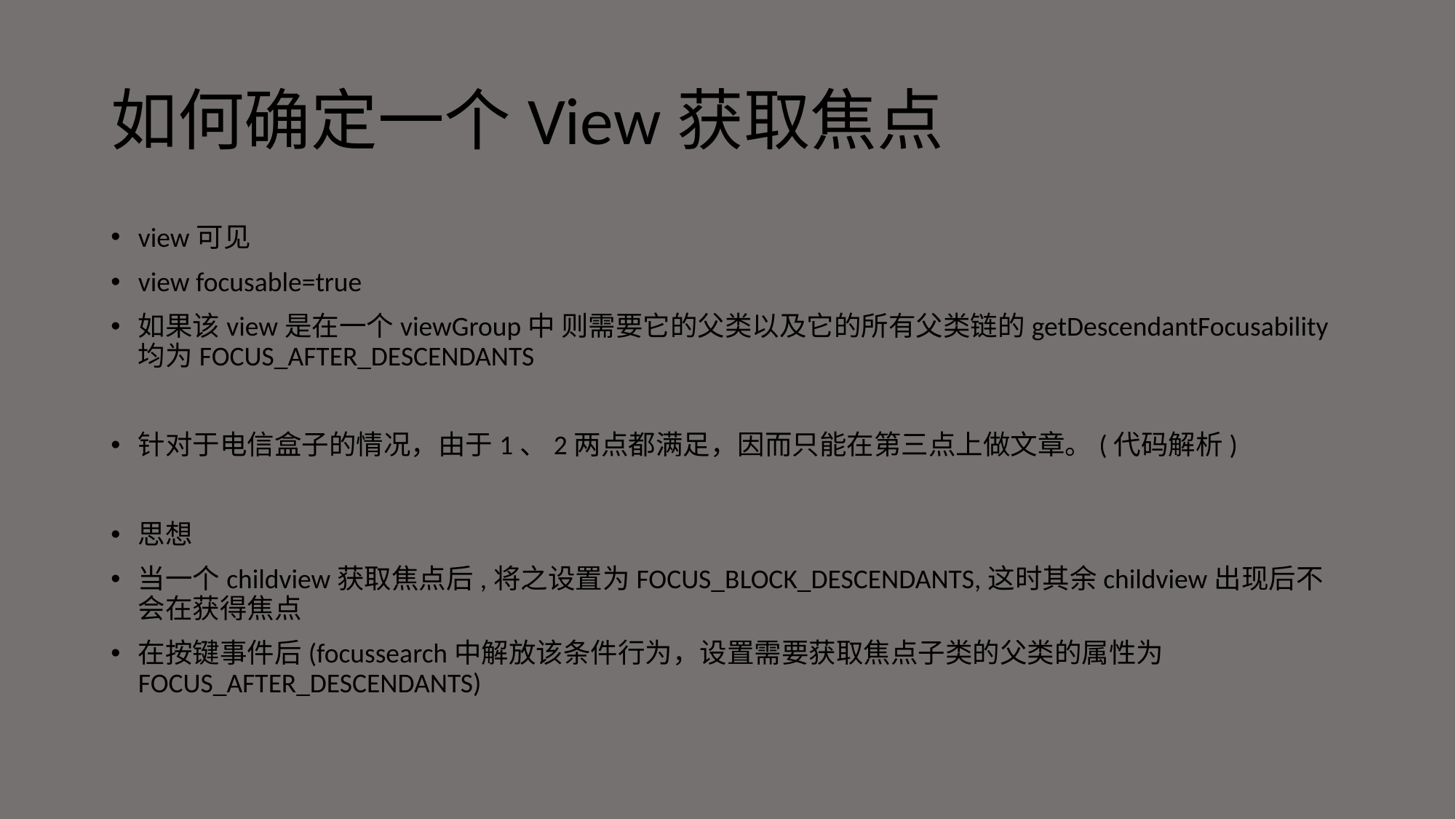

# 如何确定一个View获取焦点
view可见
view focusable=true
如果该view是在一个viewGroup中 则需要它的父类以及它的所有父类链的getDescendantFocusability均为FOCUS_AFTER_DESCENDANTS

针对于电信盒子的情况，由于1、2两点都满足，因而只能在第三点上做文章。(代码解析)

思想
当一个childview获取焦点后,将之设置为FOCUS_BLOCK_DESCENDANTS,这时其余childview出现后不会在获得焦点
在按键事件后(focussearch中解放该条件行为，设置需要获取焦点子类的父类的属性为FOCUS_AFTER_DESCENDANTS)